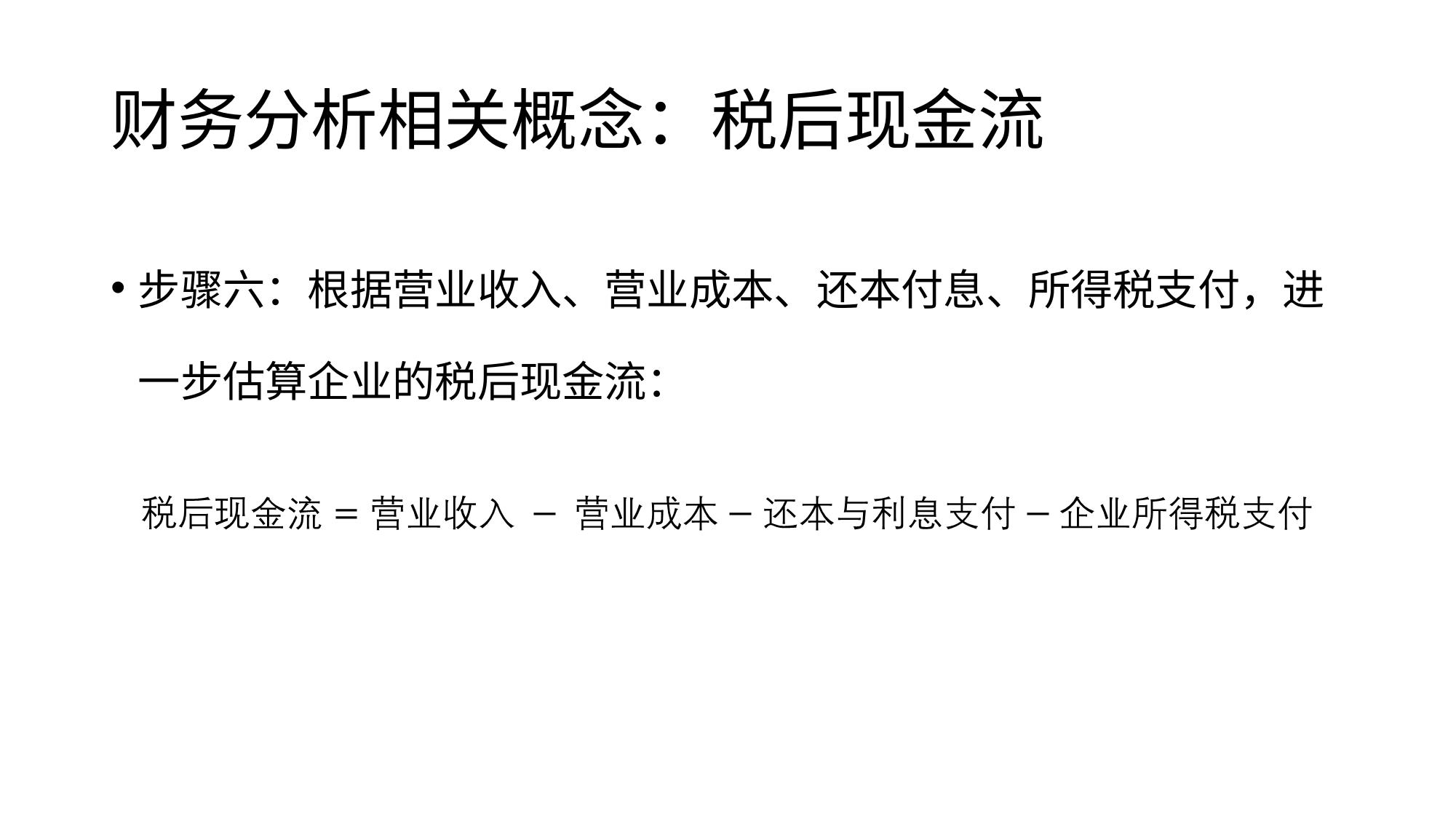

# 财务分析相关概念：税后现金流
步骤六：根据营业收入、营业成本、还本付息、所得税支付，进一步估算企业的税后现金流：

|  |
| --- |